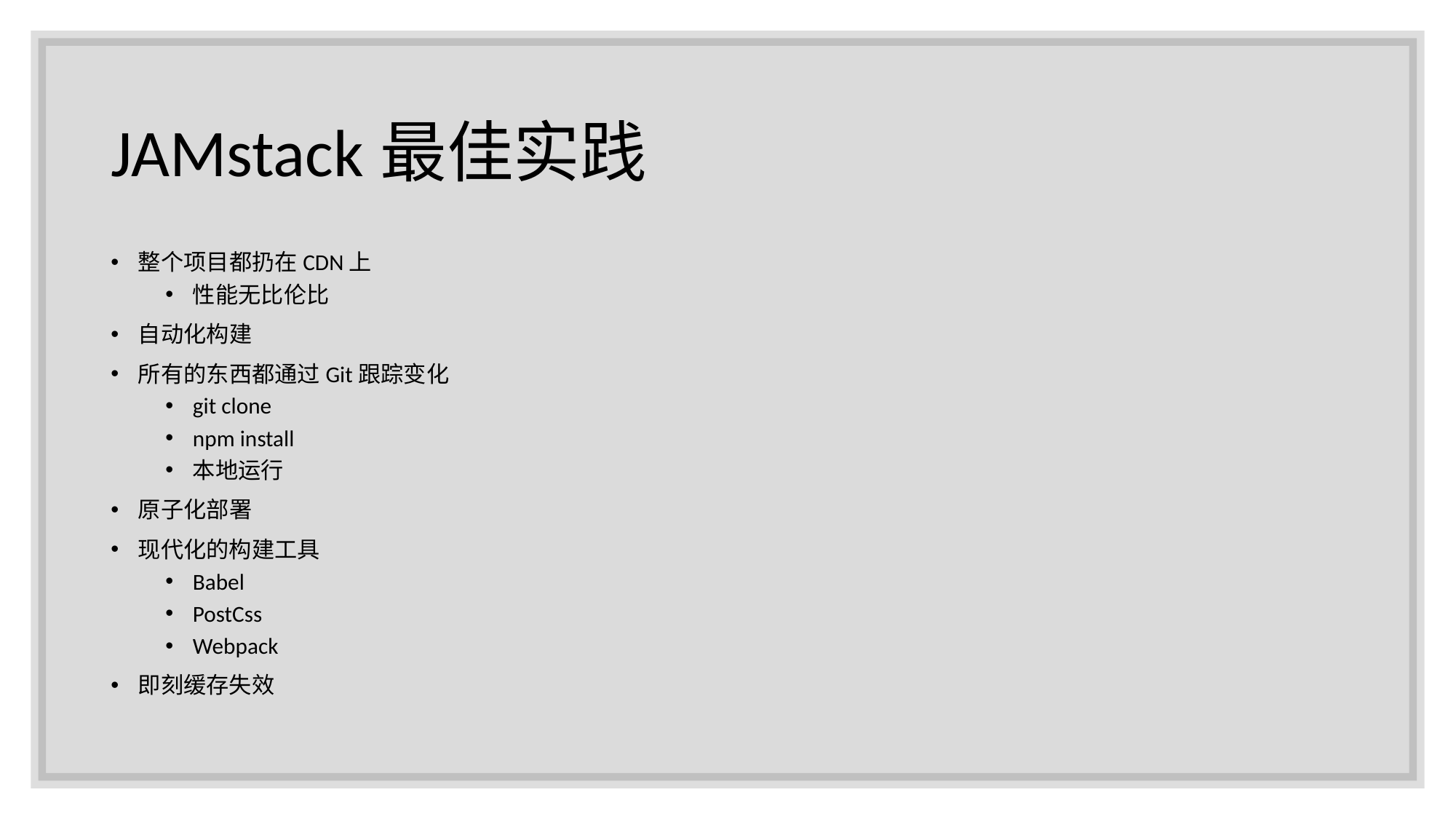

# JAMstack最佳实践
整个项目都扔在CDN上
性能无比伦比
自动化构建
所有的东西都通过Git跟踪变化
git clone
npm install
本地运行
原子化部署
现代化的构建工具
Babel
PostCss
Webpack
即刻缓存失效